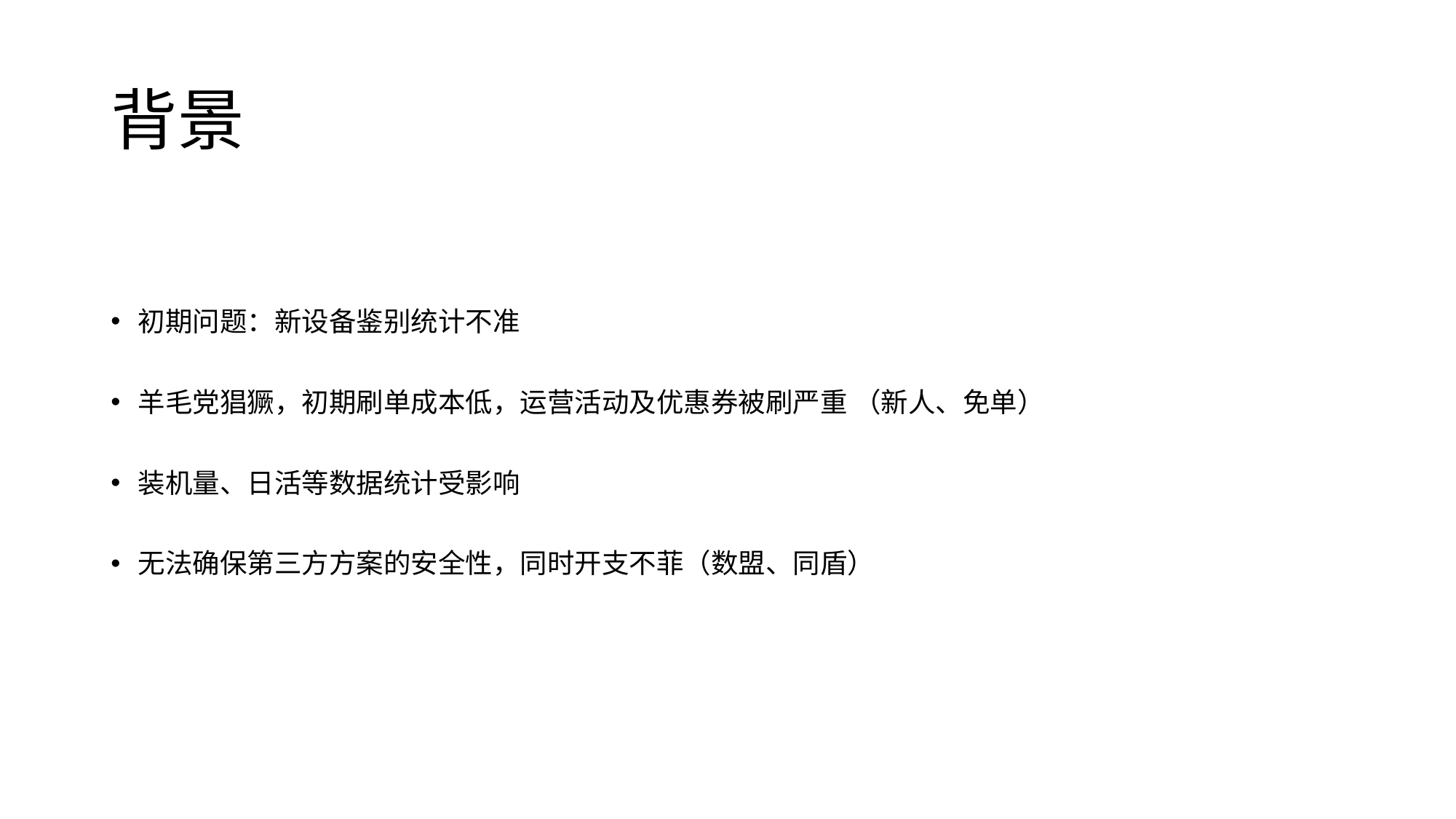

# 背景
初期问题：新设备鉴别统计不准
羊毛党猖獗，初期刷单成本低，运营活动及优惠券被刷严重 （新人、免单）
装机量、日活等数据统计受影响
无法确保第三方方案的安全性，同时开支不菲（数盟、同盾）